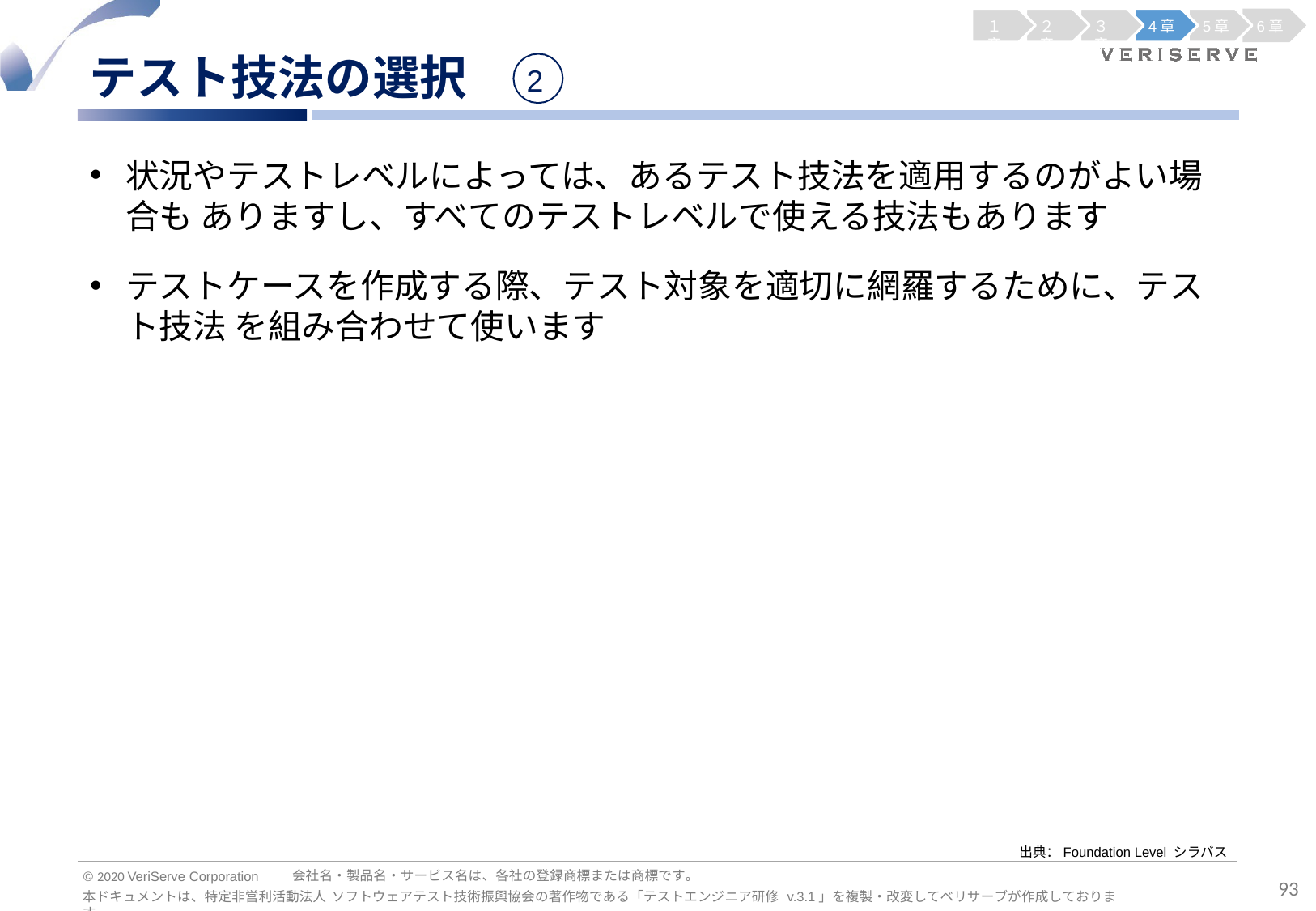

１章
２章
３章
4章
5章
6章
テスト技法の選択

2
状況やテストレベルによっては、あるテスト技法を適用するのがよい場合も ありますし、すべてのテストレベルで使える技法もあります

テストケースを作成する際、テスト対象を適切に網羅するために、テスト技法 を組み合わせて使います
出典：Foundation Level シラバス
会社名・製品名・サービス名は、各社の登録商標または商標です。
© 2020 VeriServe Corporation
93
本ドキュメントは、特定非営利活動法人 ソフトウェアテスト技術振興協会の著作物である「テストエンジニア研修 v.3.1」を複製・改変してベリサーブが作成しております。